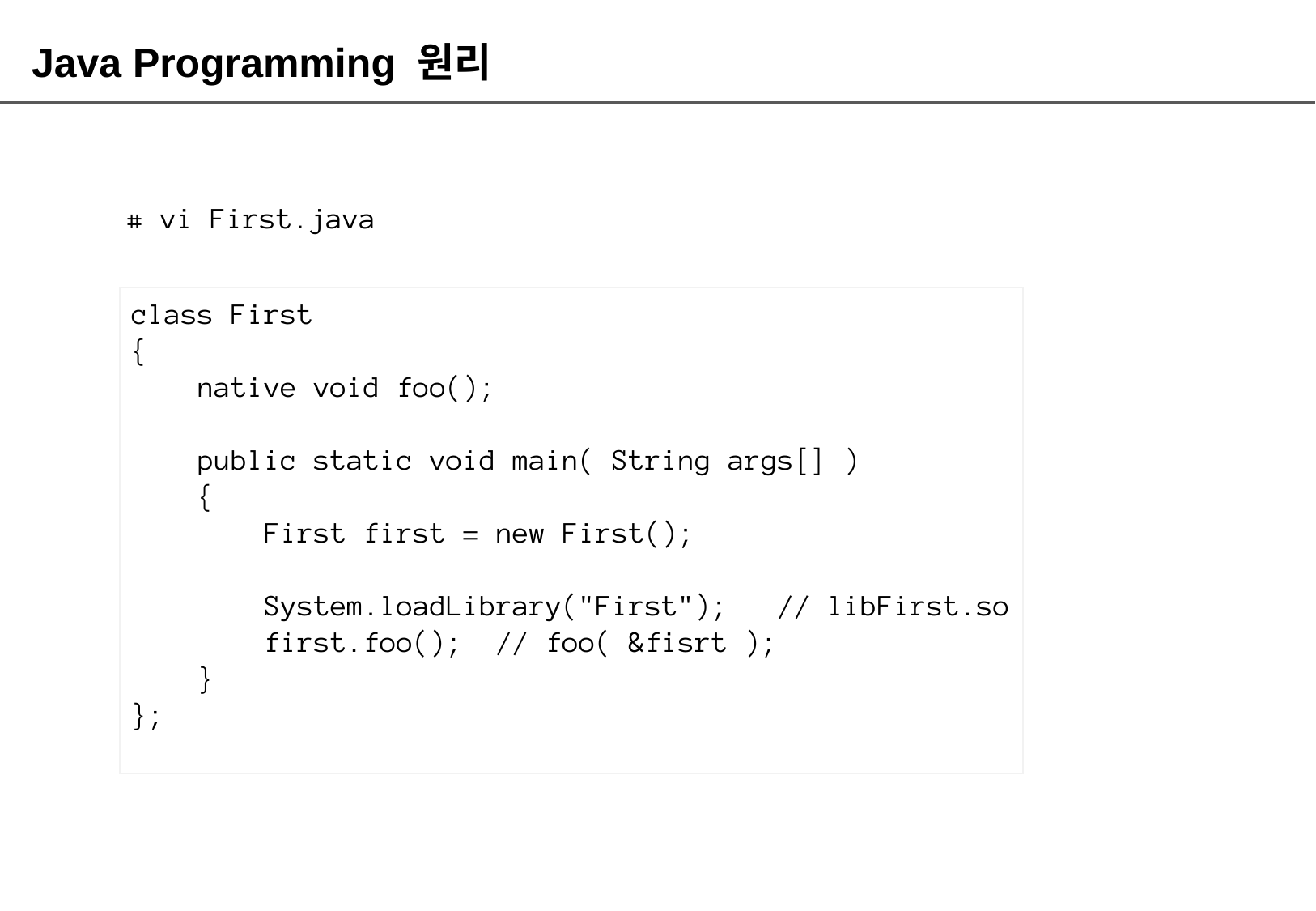

# Java Programming 원리
# vi First.java
class First
{
    native void foo();

    public static void main( String args[] )
    {
        First first = new First();

        System.loadLibrary("First");   // libFirst.so
        first.foo();  // foo( &fisrt );
    }
};